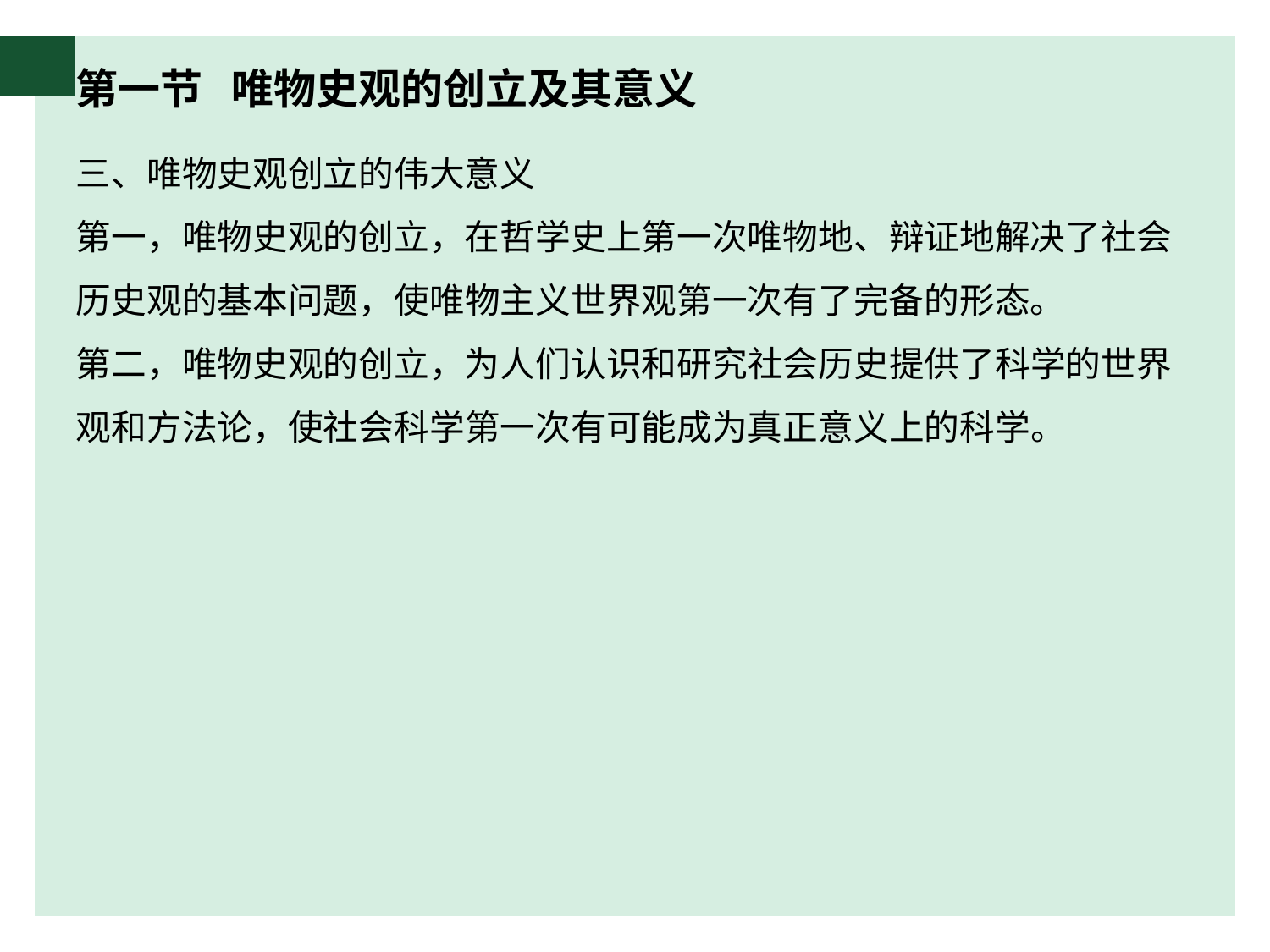

# 第一节   唯物史观的创立及其意义
三、唯物史观创立的伟大意义
第一，唯物史观的创立，在哲学史上第一次唯物地、辩证地解决了社会历史观的基本问题，使唯物主义世界观第一次有了完备的形态。
第二，唯物史观的创立，为人们认识和研究社会历史提供了科学的世界观和方法论，使社会科学第一次有可能成为真正意义上的科学。